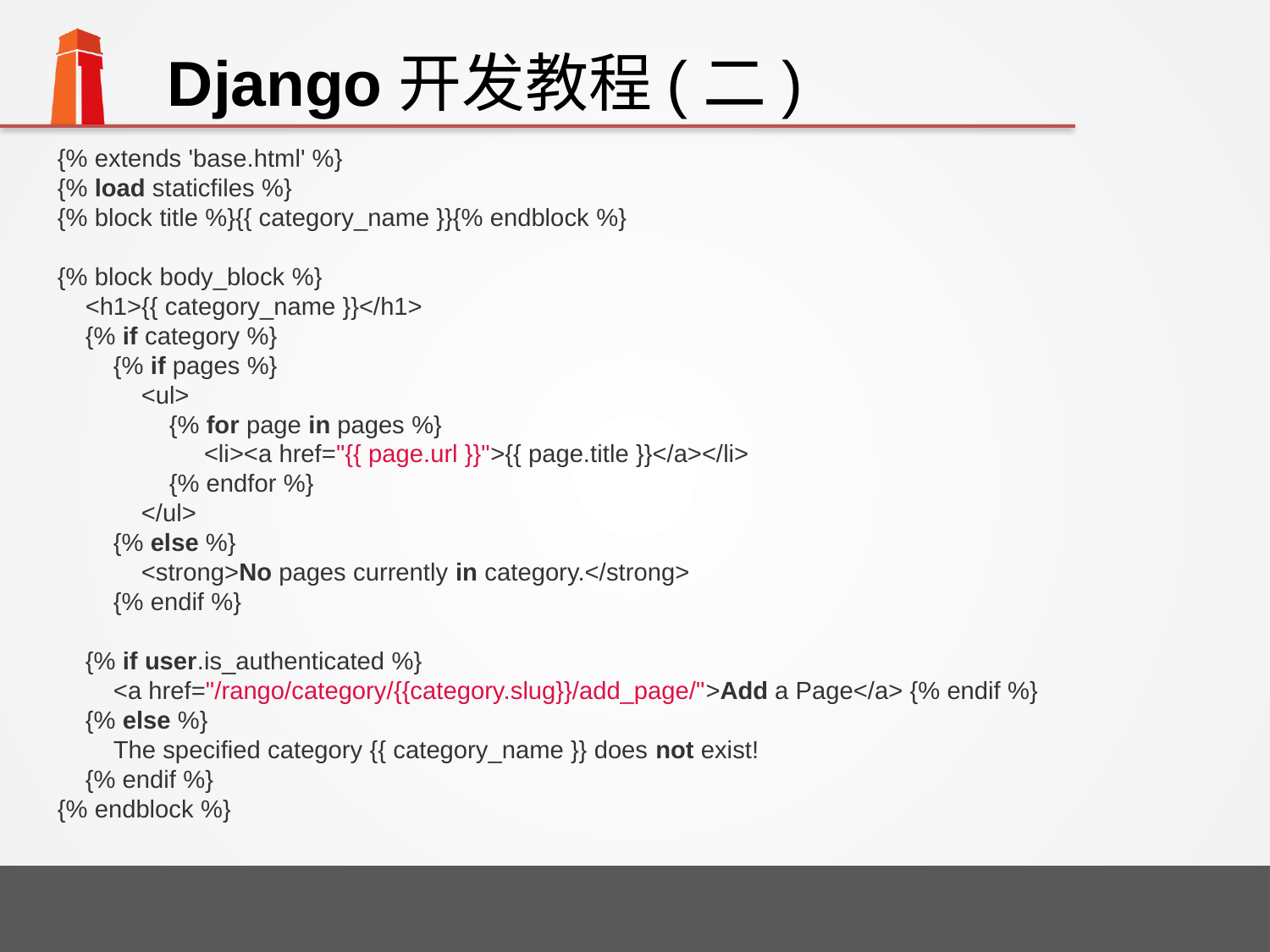

# Django开发教程(二)
{% extends 'base.html' %}
{% load staticfiles %}
{% block title %}{{ category_name }}{% endblock %}
{% block body_block %}
    <h1>{{ category_name }}</h1>
    {% if category %}
        {% if pages %}
            <ul>
                {% for page in pages %}
                     <li><a href="{{ page.url }}">{{ page.title }}</a></li>
                {% endfor %}
            </ul>
        {% else %}
            <strong>No pages currently in category.</strong>
        {% endif %}

    {% if user.is_authenticated %}
        <a href="/rango/category/{{category.slug}}/add_page/">Add a Page</a> {% endif %}
    {% else %}
        The specified category {{ category_name }} does not exist!
    {% endif %}
{% endblock %}